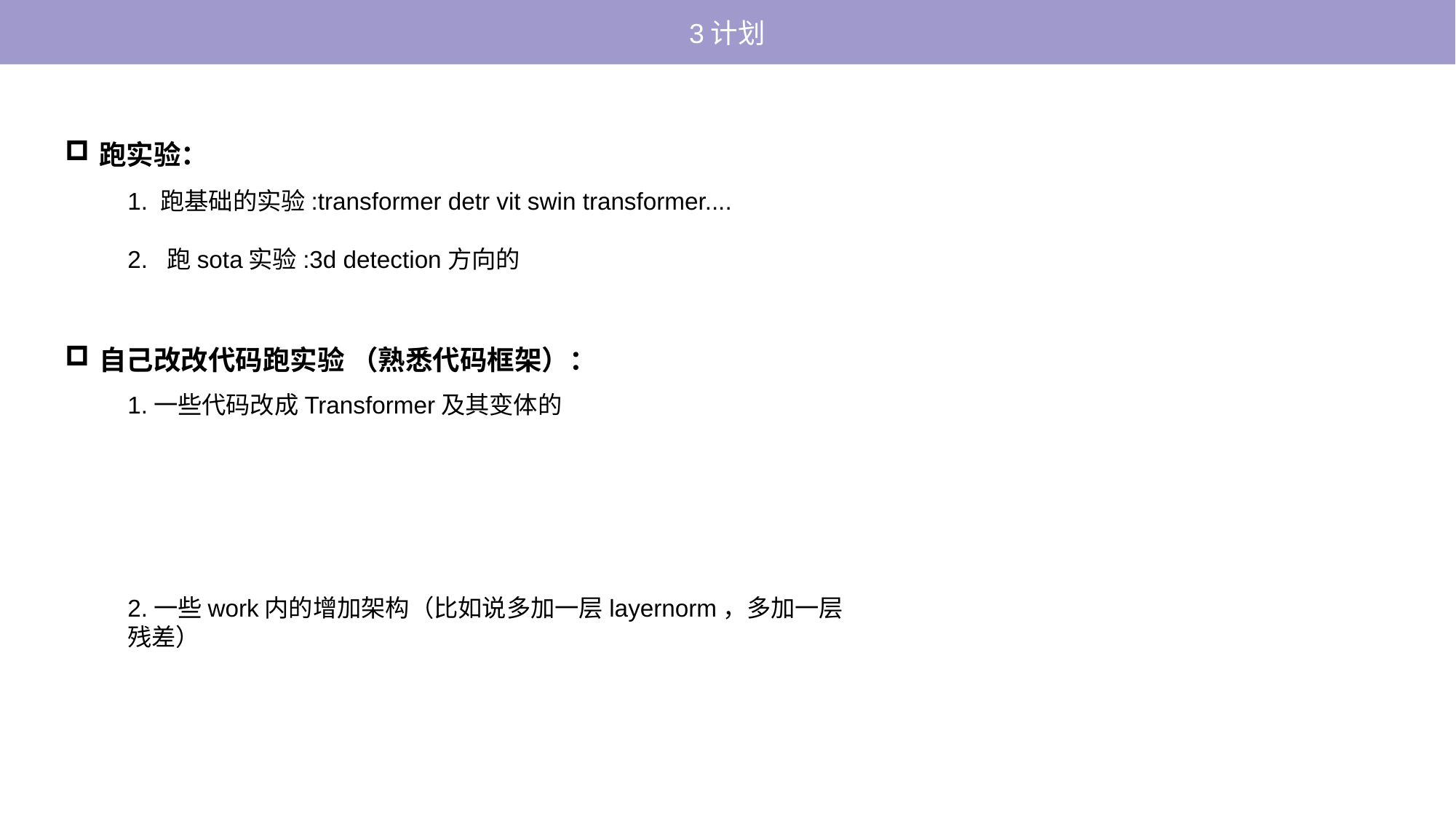

3计划
跑实验：

1. 跑基础的实验:transformer detr vit swin transformer....

2.  跑sota实验:3d detection方向的

1.一些代码改成Transformer及其变体的

2.一些work内的增加架构（比如说多加一层layernorm，多加一层残差）

自己改改代码跑实验 （熟悉代码框架）：